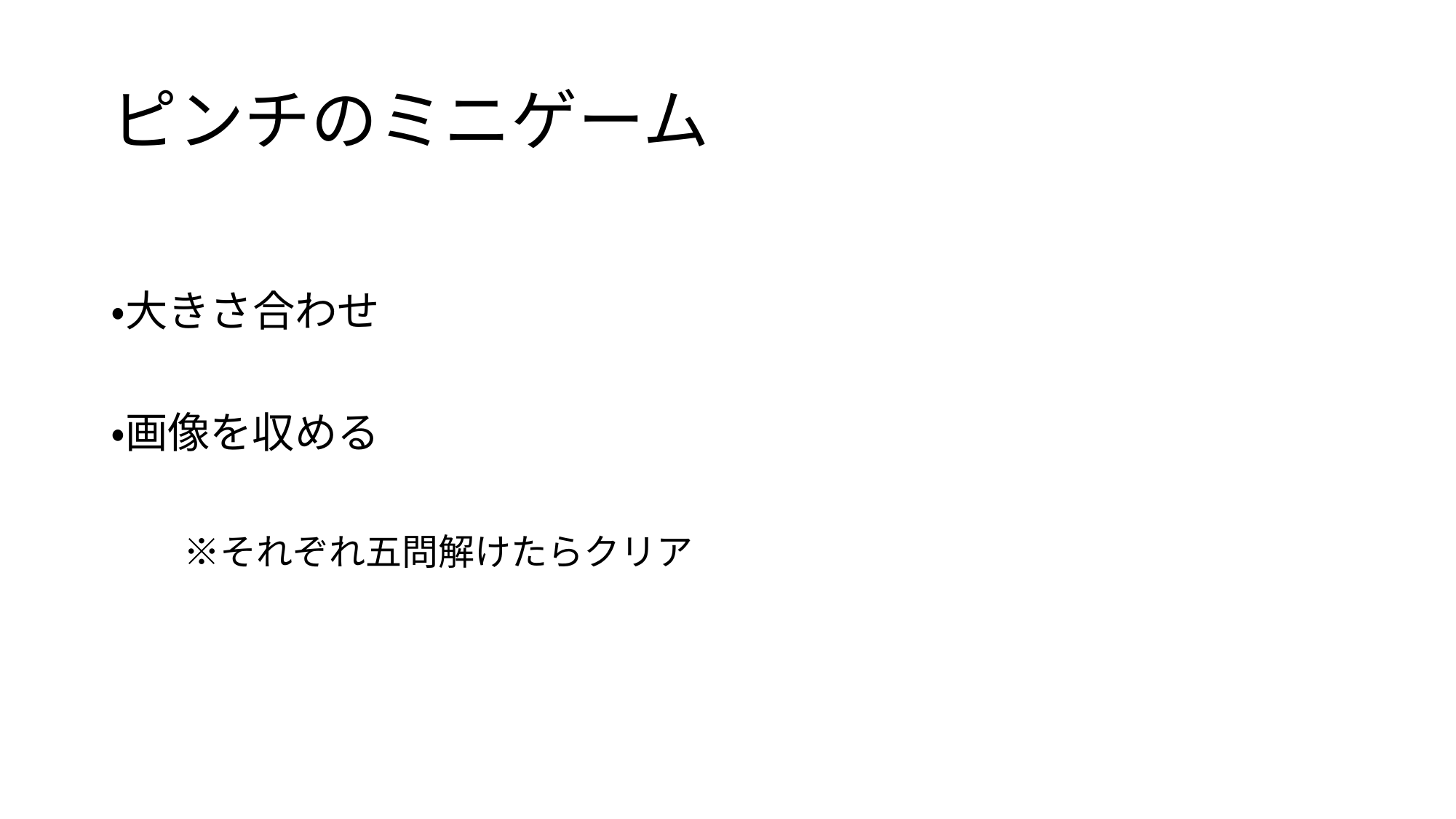

# ピンチのミニゲーム

・大きさ合わせ

・画像を収める

　　※それぞれ五問解けたらクリア